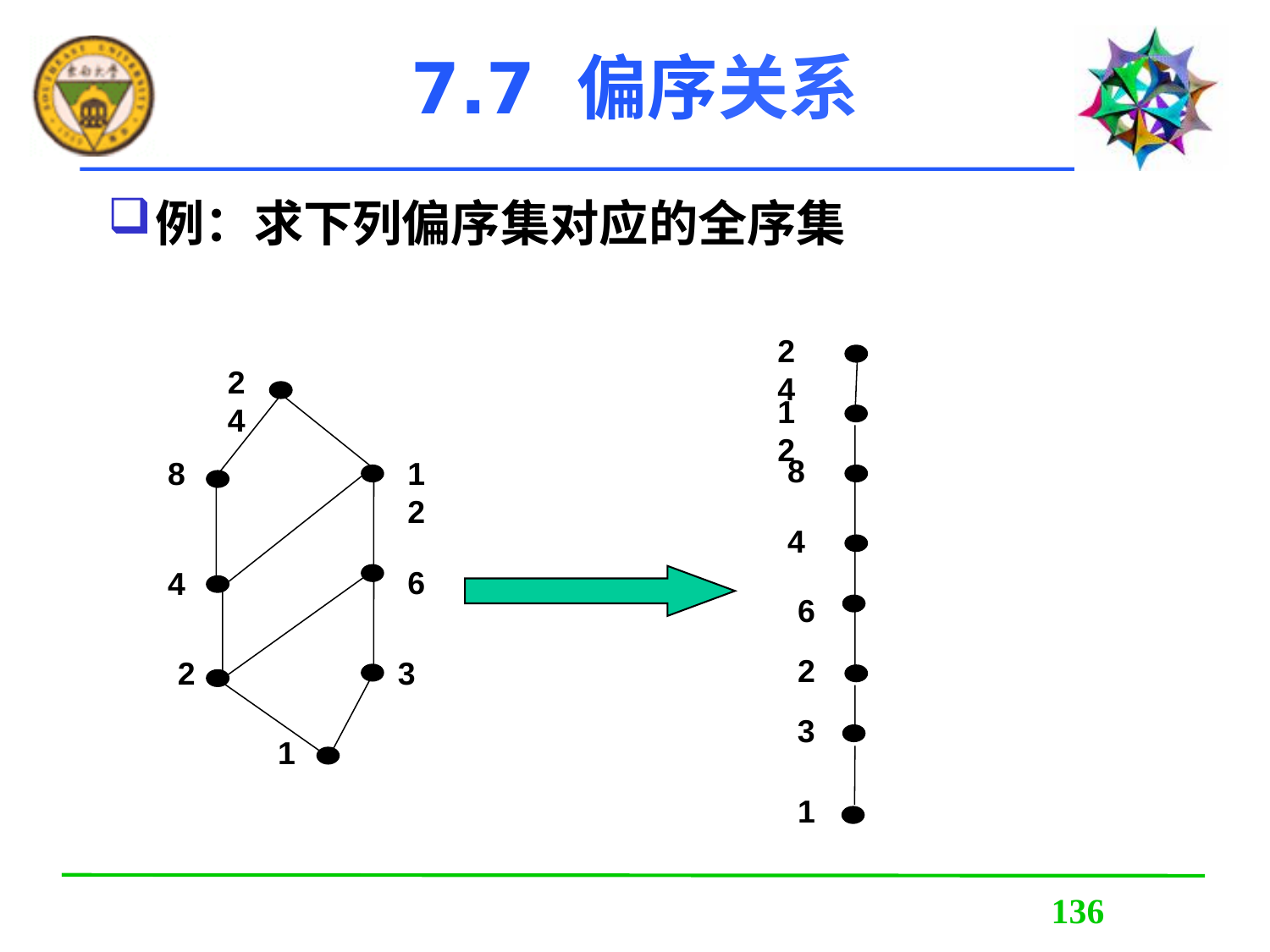

# 7.7 偏序关系
例：求下列偏序集对应的全序集

24

24
12

8
8
12

4

6
4

6

2
2
3

3

1

1